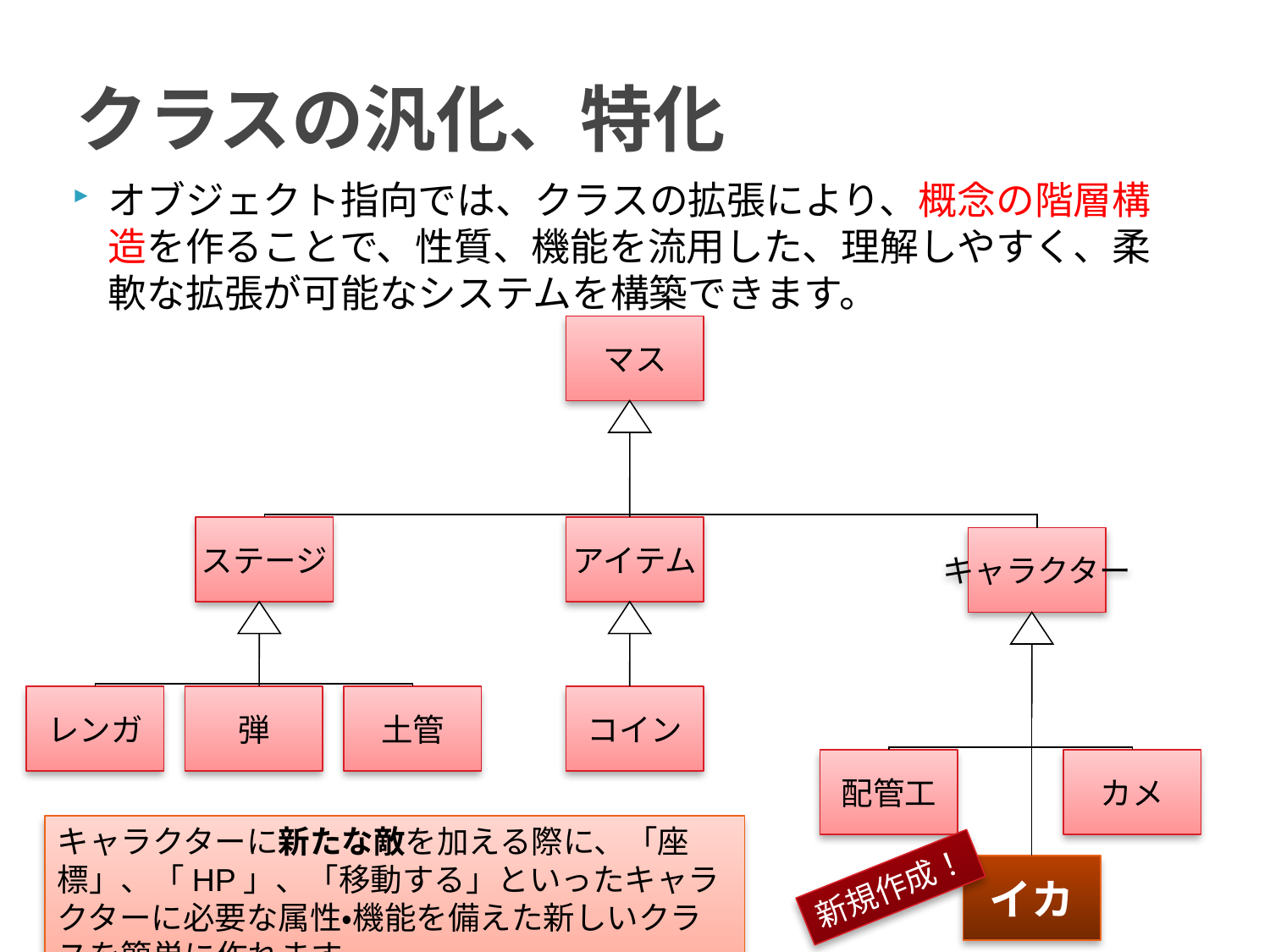

# クラスの汎化、特化
オブジェクト指向では、クラスの拡張により、概念の階層構造を作ることで、性質、機能を流用した、理解しやすく、柔軟な拡張が可能なシステムを構築できます。

マス

ステージ
アイテム
キャラクター

レンガ
弾
土管
コイン
配管工
カメ
キャラクターに新たな敵を加える際に、「座標」、「HP」、「移動する」といったキャラクターに必要な属性・機能を備えた新しいクラスを簡単に作れます。
イカ
新規作成！